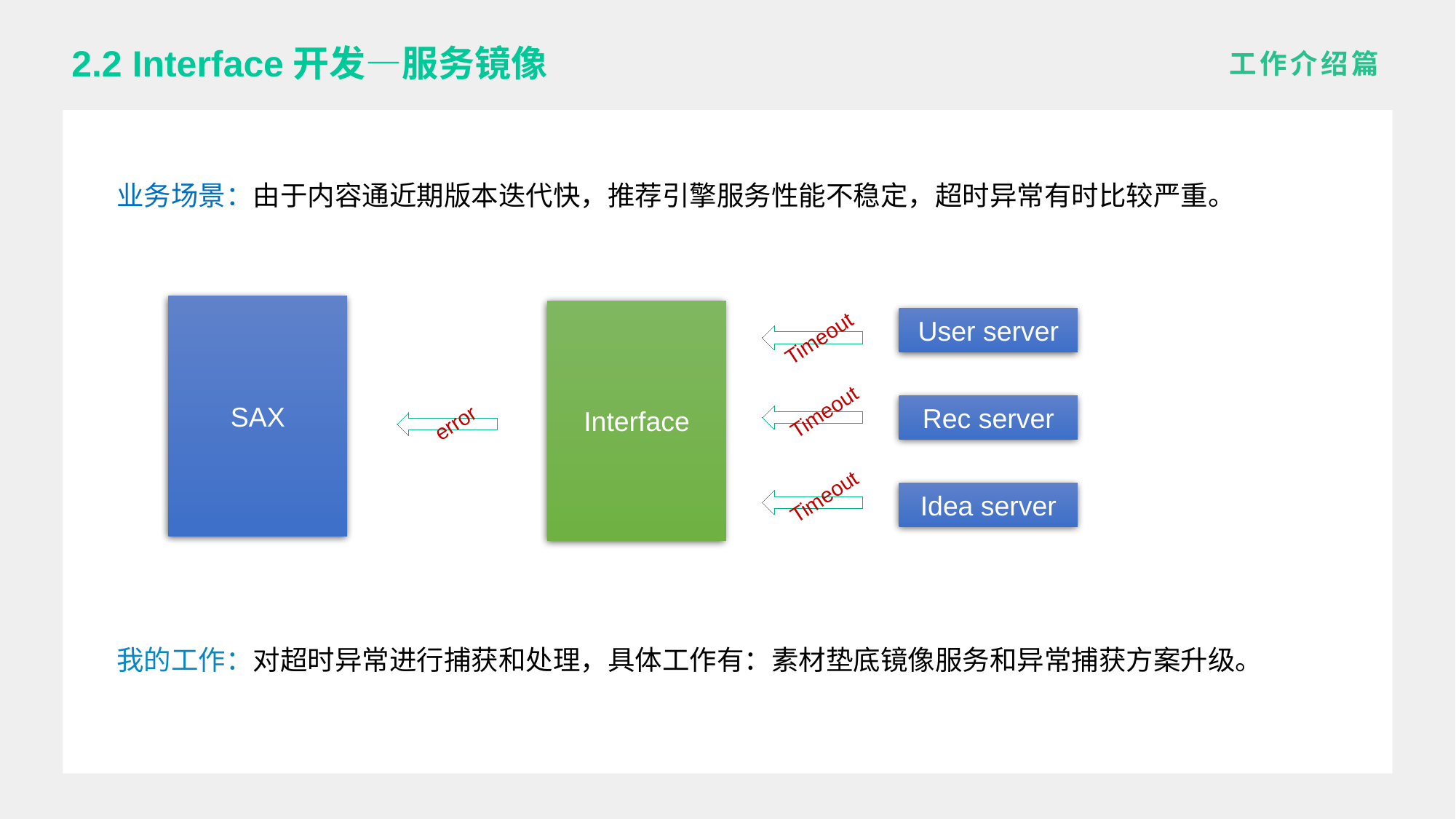

# 2.2 Interface开发—服务镜像
工作介绍篇
业务场景：由于内容通近期版本迭代快，推荐引擎服务性能不稳定，超时异常有时比较严重。

SAX

Interface

User server
Timeout

Timeout
Rec server
error

Timeout
Idea server

我的工作：对超时异常进行捕获和处理，具体工作有：素材垫底镜像服务和异常捕获方案升级。